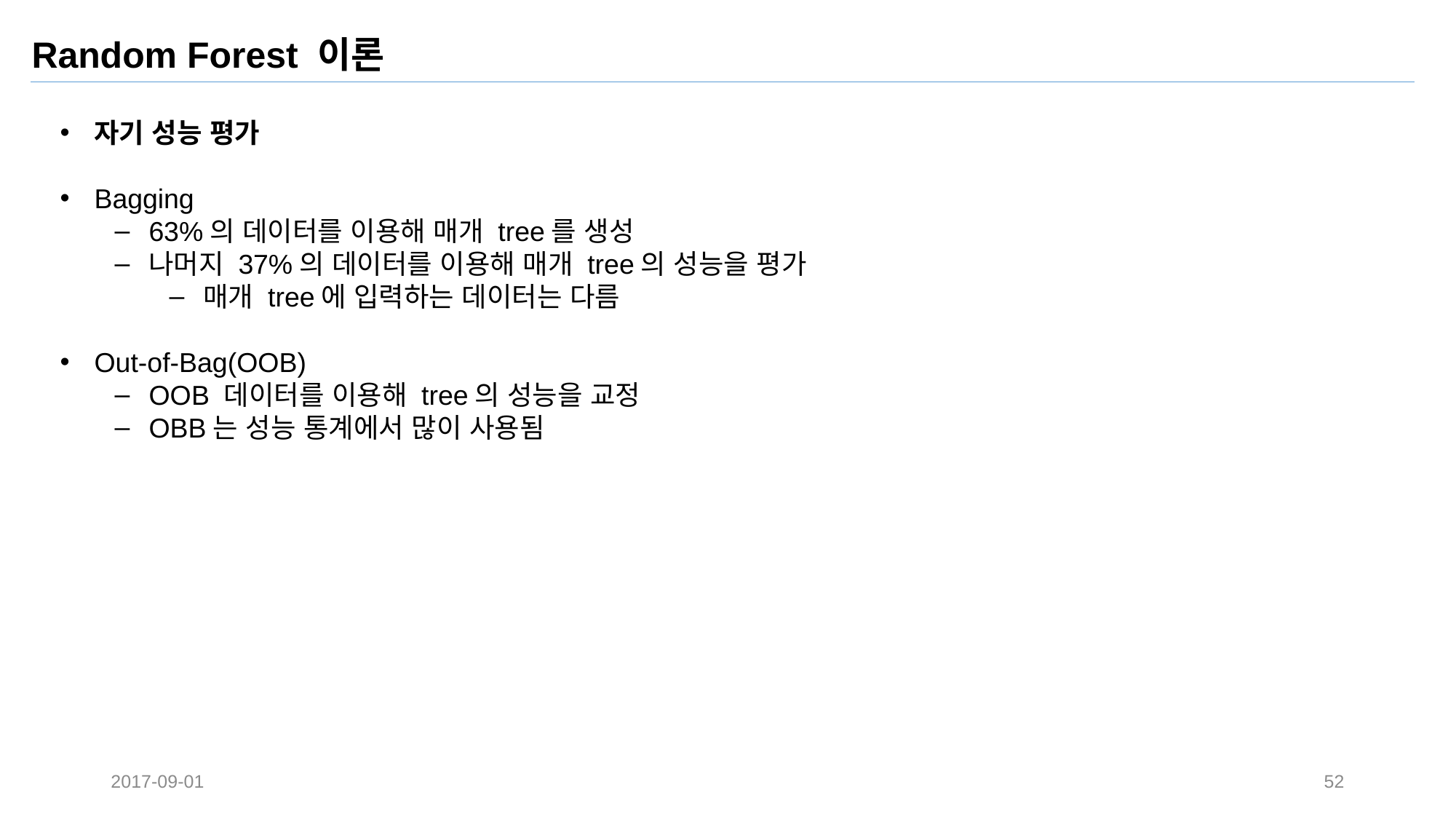

Random Forest 이론
자기 성능 평가

Bagging
63%의 데이터를 이용해 매개 tree를 생성
나머지 37%의 데이터를 이용해 매개 tree의 성능을 평가
매개 tree에 입력하는 데이터는 다름

Out-of-Bag(OOB)
OOB 데이터를 이용해 tree의 성능을 교정
OBB는 성능 통계에서 많이 사용됨

2017-09-01
52